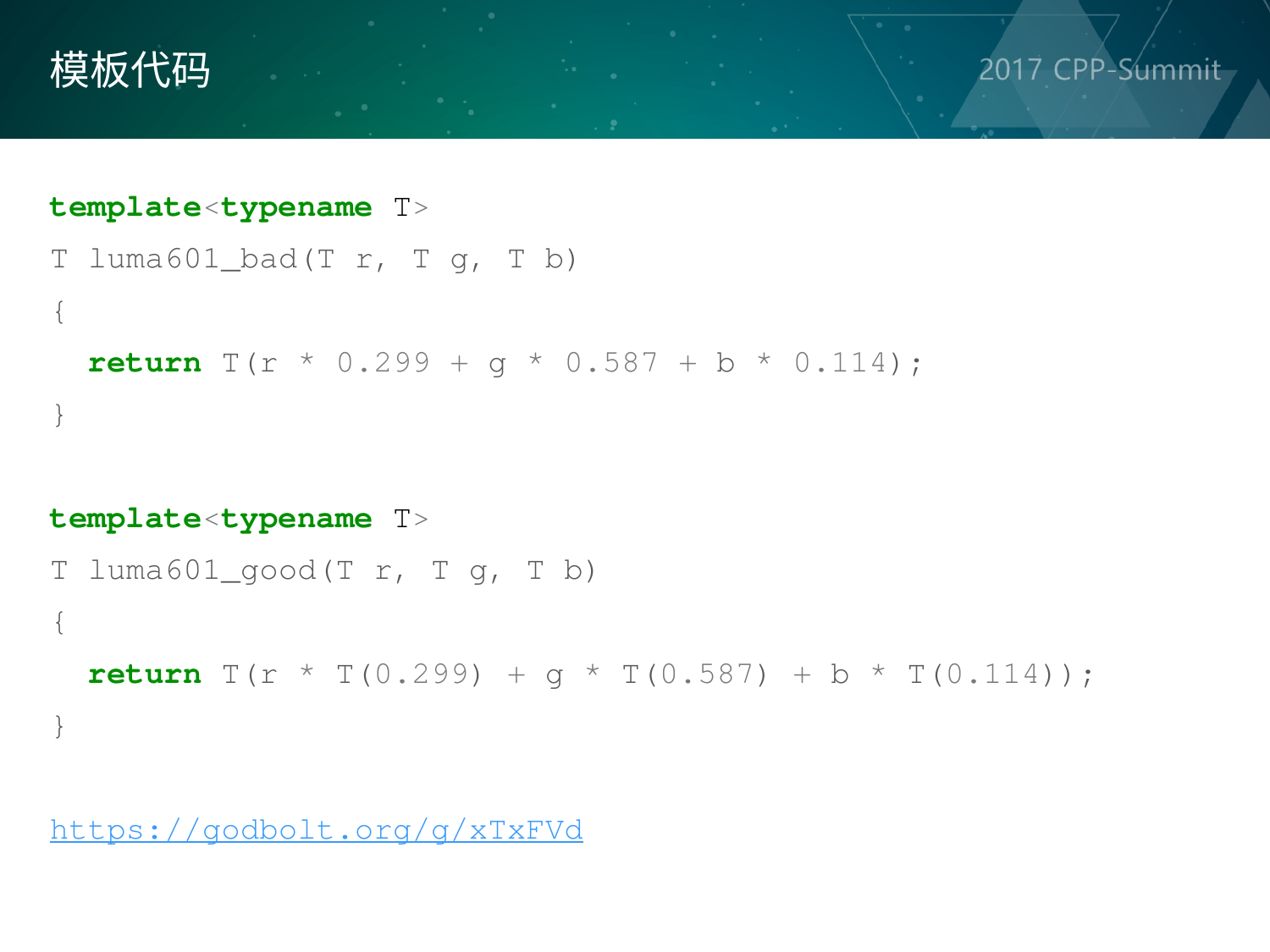

模板代码
template<typename T>
T luma601_bad(T r, T g, T b)
{
  return T(r * 0.299 + g * 0.587 + b * 0.114);
}

template<typename T>
T luma601_good(T r, T g, T b)
{
  return T(r * T(0.299) + g * T(0.587) + b * T(0.114));
}

https://godbolt.org/g/xTxFVd